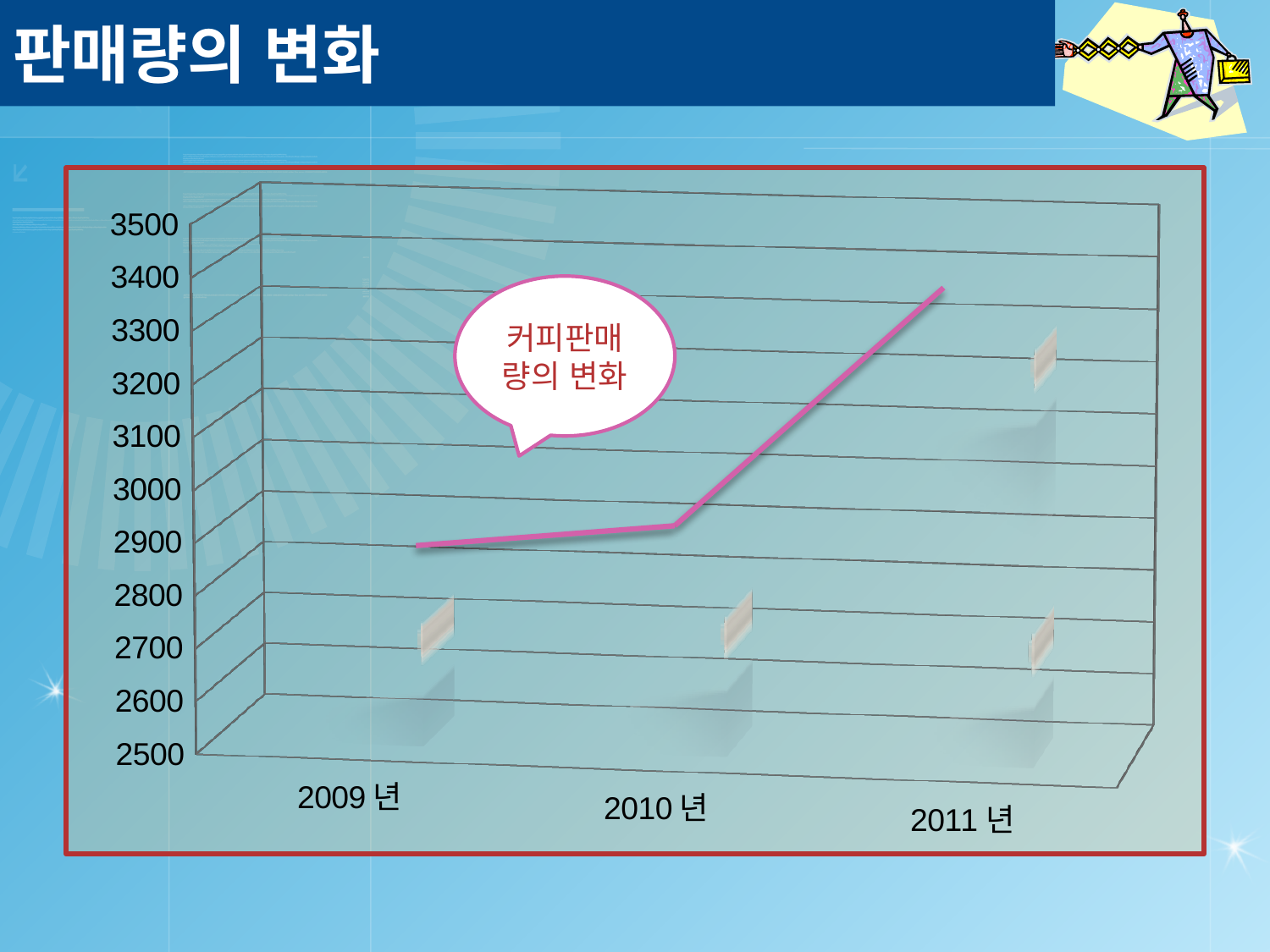

# 판매량의 변화

[unsupported chart]

커피판매량의 변화